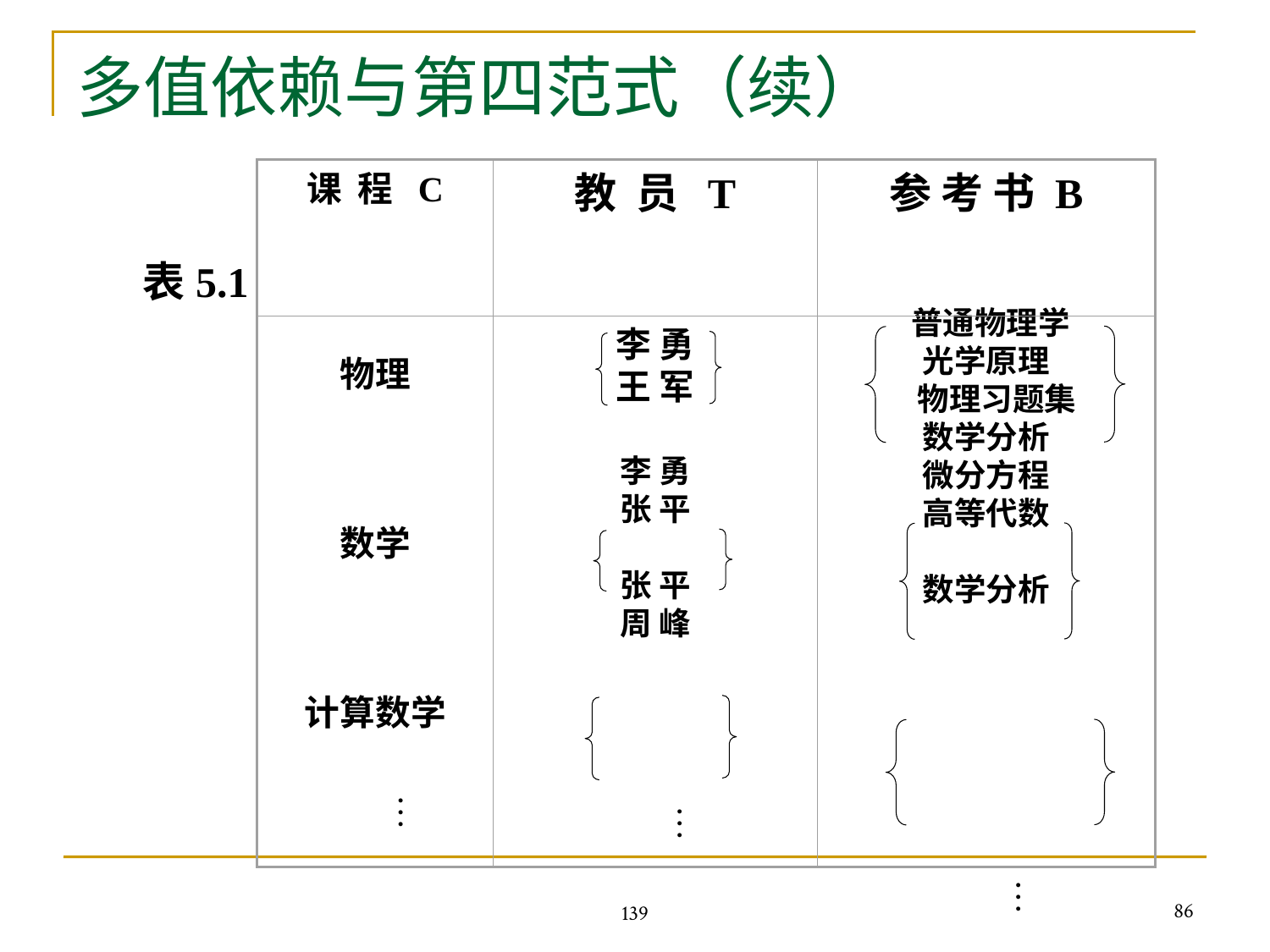

# 多值依赖与第四范式（续）

课  程  C

教  员  T

参 考 书 B
  普通物理学
光学原理
  物理习题集
数学分析
微分方程
高等代数

数学分析

物理

数学

计算数学

李 勇
王 军

李 勇
张 平

张 平
周 峰

表5.1

…

…

86
139
…